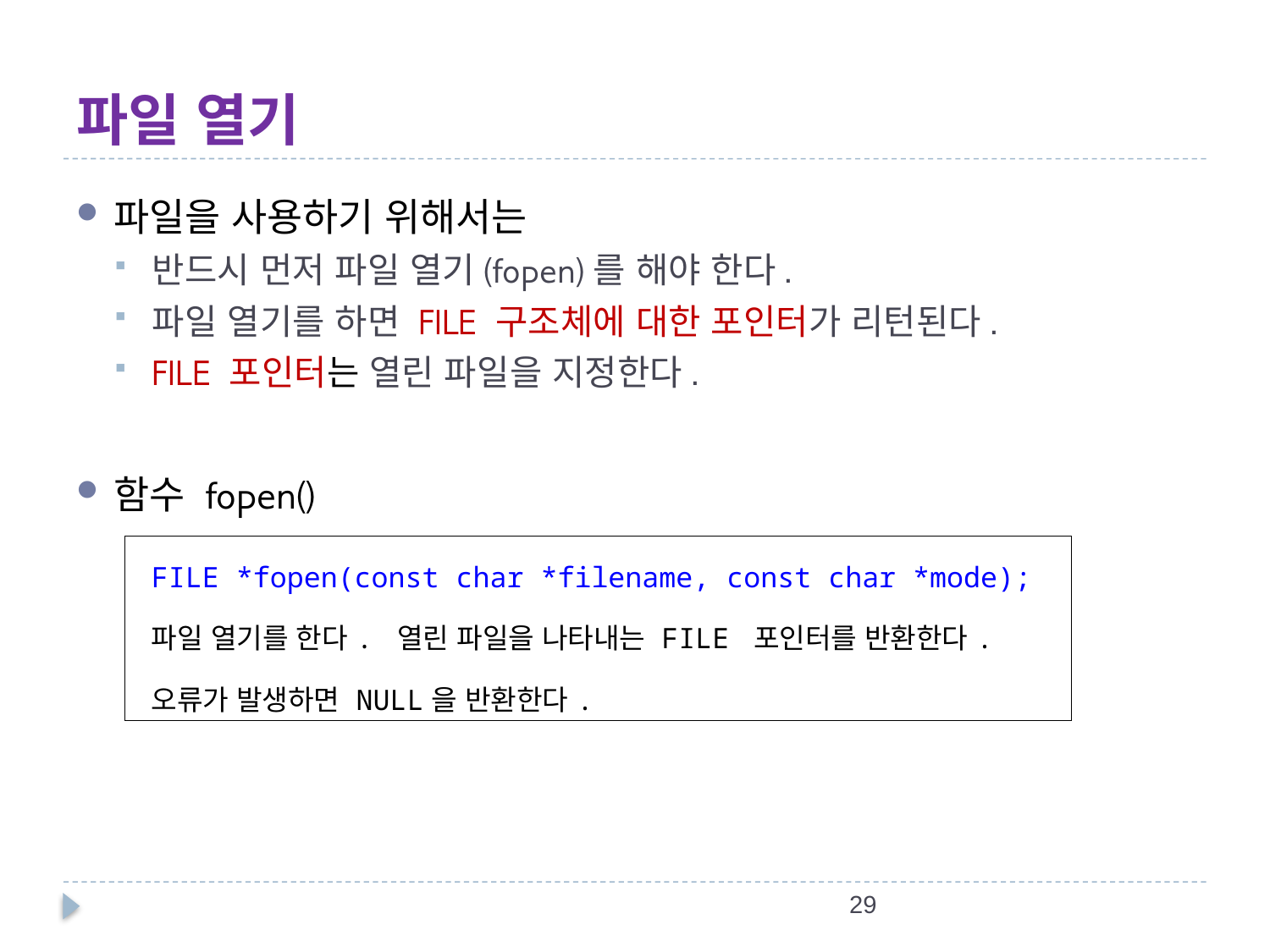

# 파일 열기
파일을 사용하기 위해서는
반드시 먼저 파일 열기(fopen)를 해야 한다.
파일 열기를 하면 FILE 구조체에 대한 포인터가 리턴된다.
FILE 포인터는 열린 파일을 지정한다.

함수 fopen()

| FILE \*fopen(const char \*filename, const char \*mode); 파일 열기를 한다. 열린 파일을 나타내는 FILE 포인터를 반환한다. 오류가 발생하면 NULL을 반환한다. |
| --- |
29